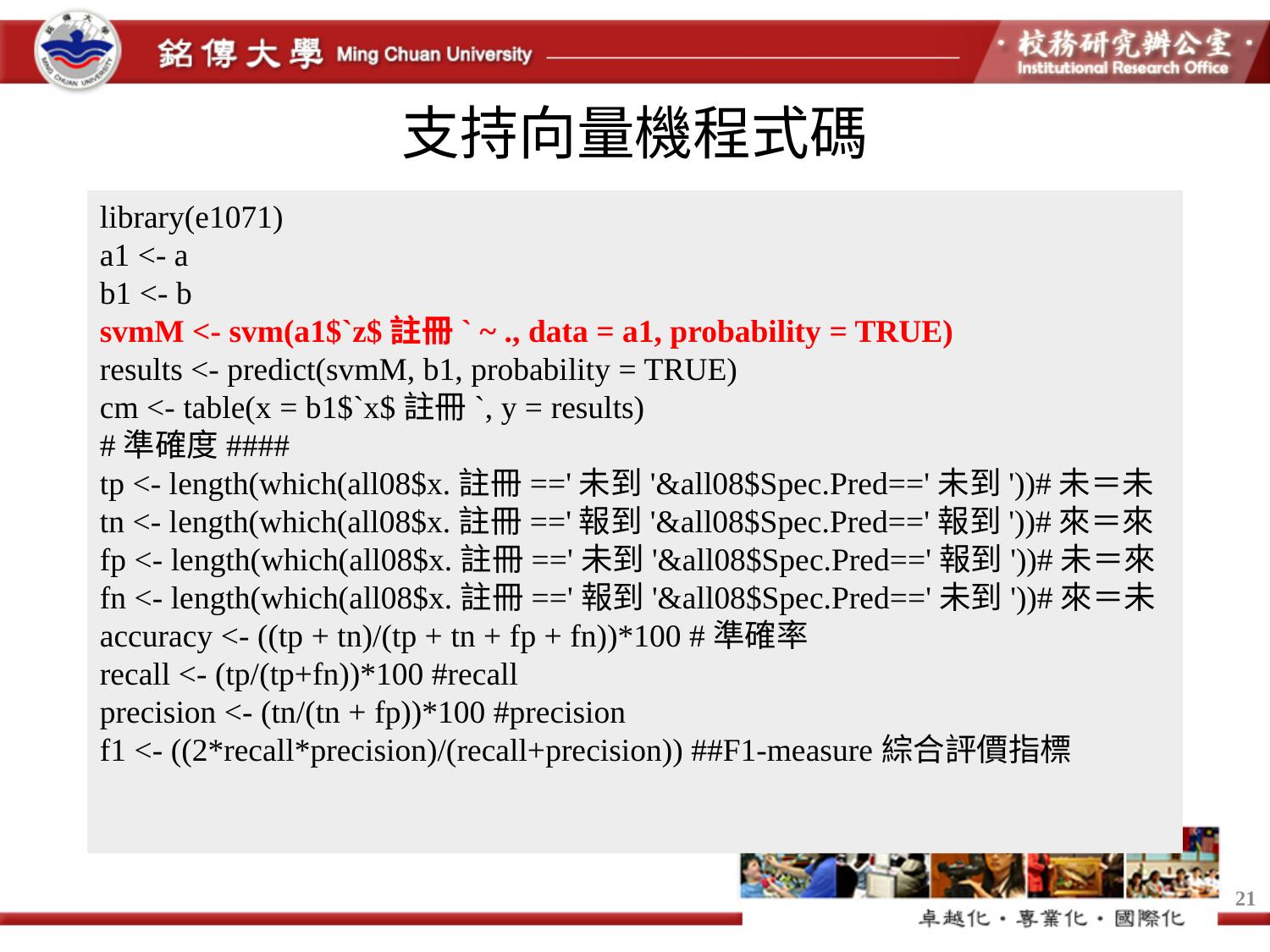

# 支持向量機程式碼
library(e1071)
a1 <- a
b1 <- b
svmM <- svm(a1$`z$註冊` ~ ., data = a1, probability = TRUE)
results <- predict(svmM, b1, probability = TRUE)
cm <- table(x = b1$`x$註冊`, y = results)
#準確度####
tp <- length(which(all08$x.註冊=='未到'&all08$Spec.Pred=='未到'))#未＝未
tn <- length(which(all08$x.註冊=='報到'&all08$Spec.Pred=='報到'))#來＝來
fp <- length(which(all08$x.註冊=='未到'&all08$Spec.Pred=='報到'))#未＝來
fn <- length(which(all08$x.註冊=='報到'&all08$Spec.Pred=='未到'))#來＝未
accuracy <- ((tp + tn)/(tp + tn + fp + fn))*100 #準確率
recall <- (tp/(tp+fn))*100 #recall
precision <- (tn/(tn + fp))*100 #precision
f1 <- ((2*recall*precision)/(recall+precision)) ##F1-measure綜合評價指標
21